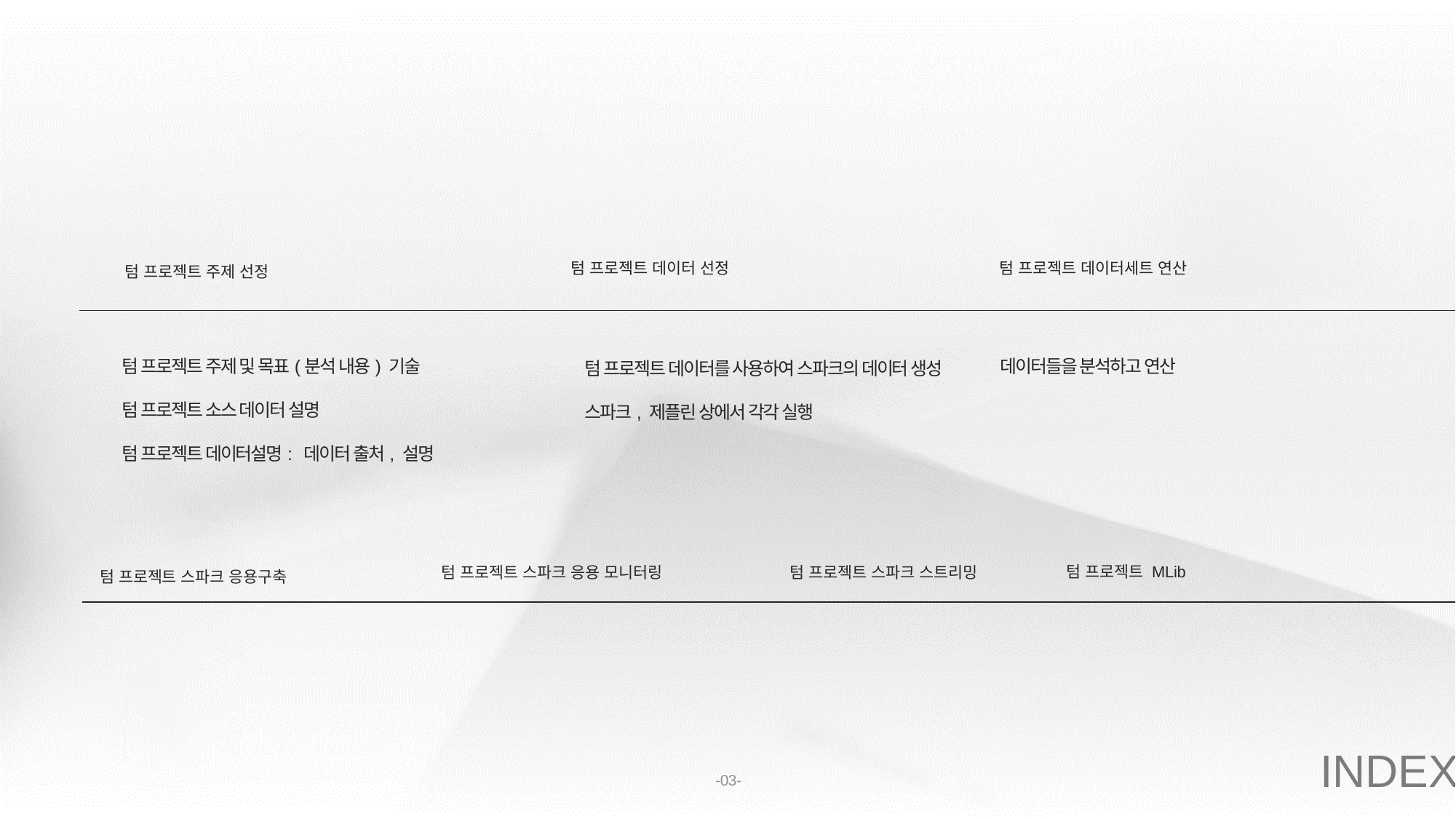

텀 프로젝트 데이터세트 연산
텀 프로젝트 데이터 선정
텀 프로젝트 주제 선정
텀 프로젝트 주제 및 목표(분석 내용) 기술

텀 프로젝트 소스 데이터 설명

텀 프로젝트 데이터설명:  데이터 출처, 설명

데이터들을 분석하고 연산

텀 프로젝트 데이터를 사용하여 스파크의 데이터 생성

스파크, 제플린 상에서 각각 실행

텀 프로젝트 MLib
텀 프로젝트 스파크 응용 모니터링
텀 프로젝트 스파크 스트리밍
텀 프로젝트 스파크 응용구축
INDEX
-03-